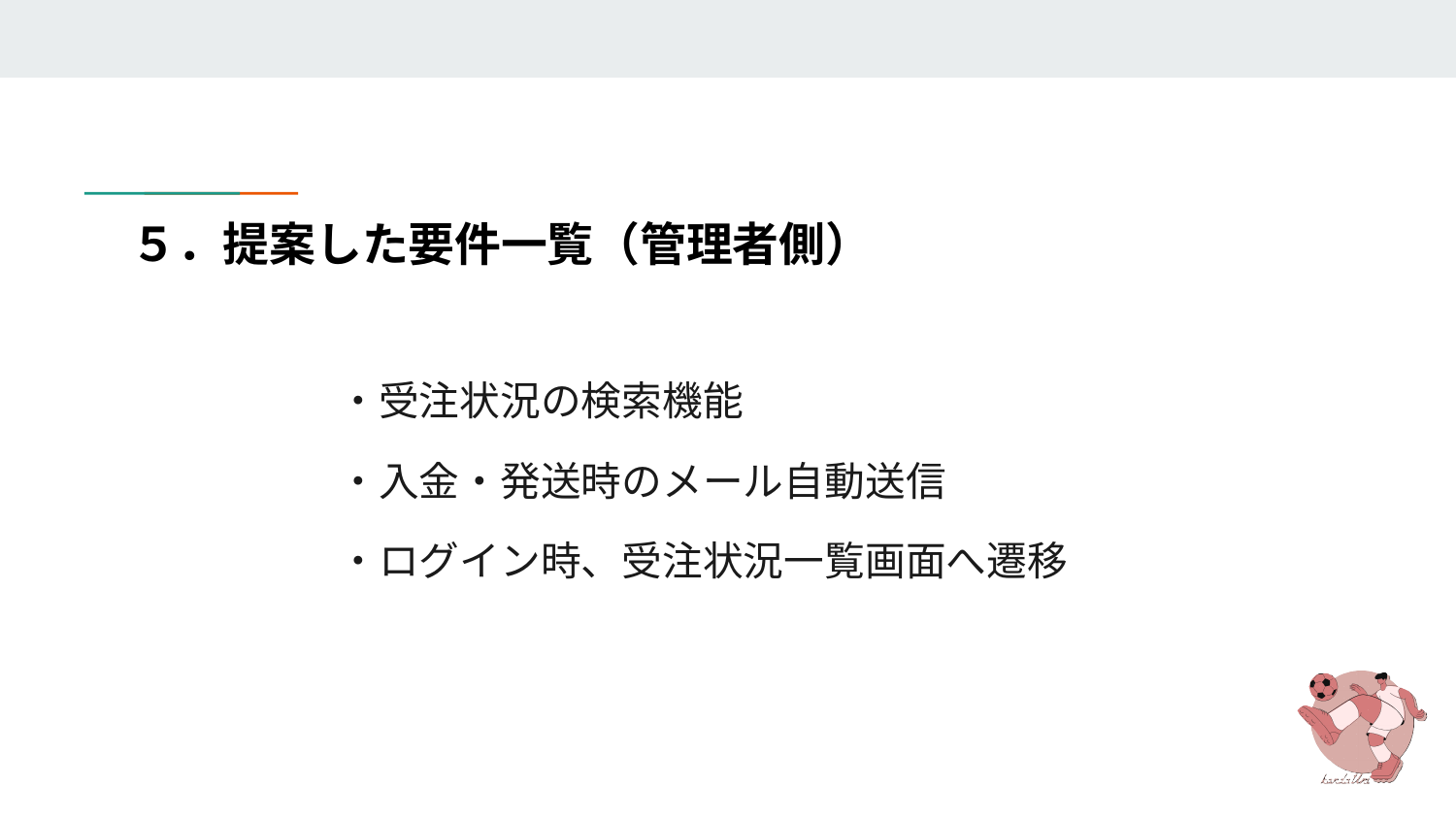

# ５．提案した要件一覧（管理者側）

・受注状況の検索機能
・入金・発送時のメール自動送信
・ログイン時、受注状況一覧画面へ遷移